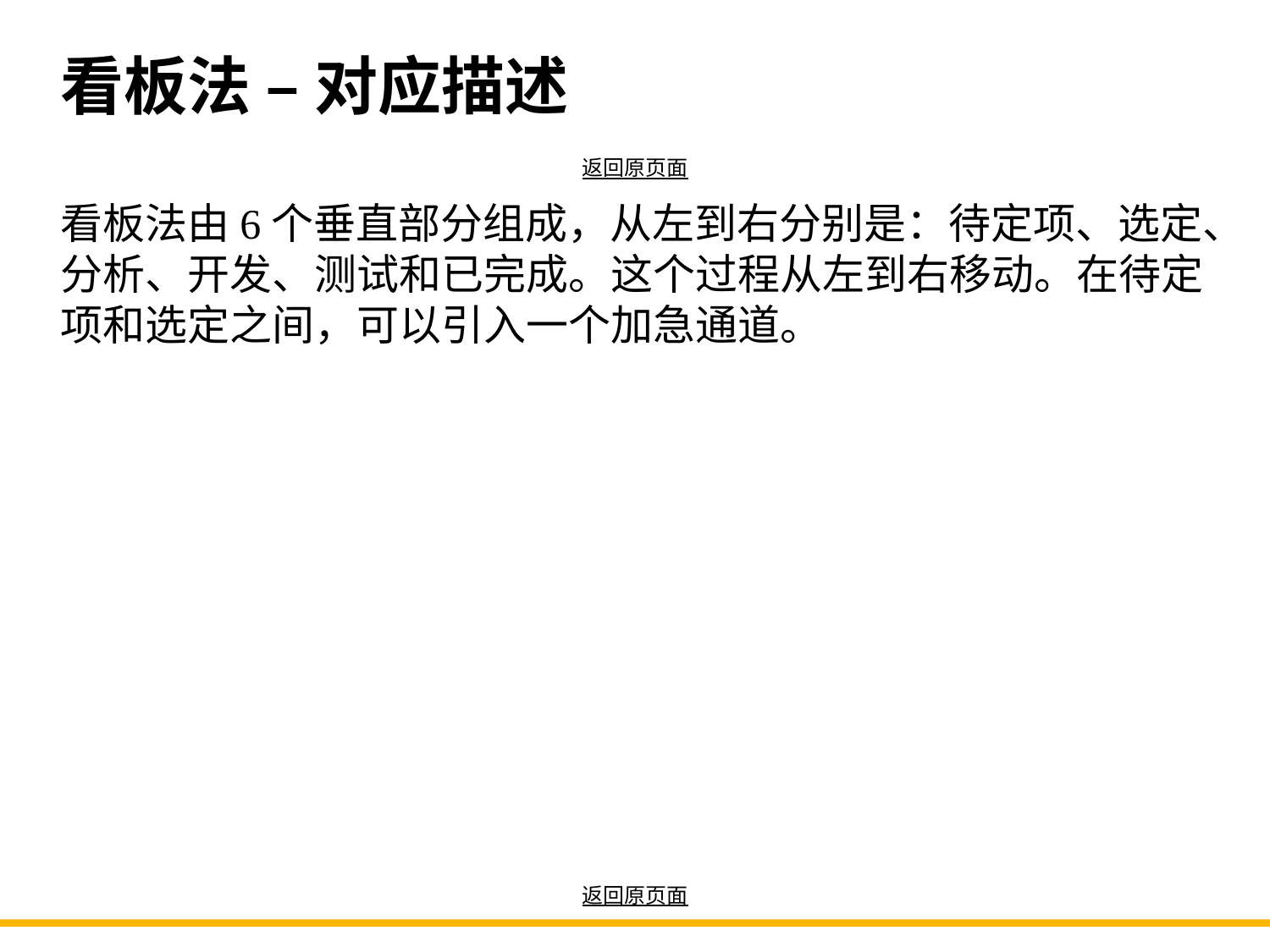

# 看板法 – 对应描述
返回原页面
看板法由6个垂直部分组成，从左到右分别是：待定项、选定、分析、开发、测试和已完成。这个过程从左到右移动。在待定项和选定之间，可以引入一个加急通道。
返回原页面
19